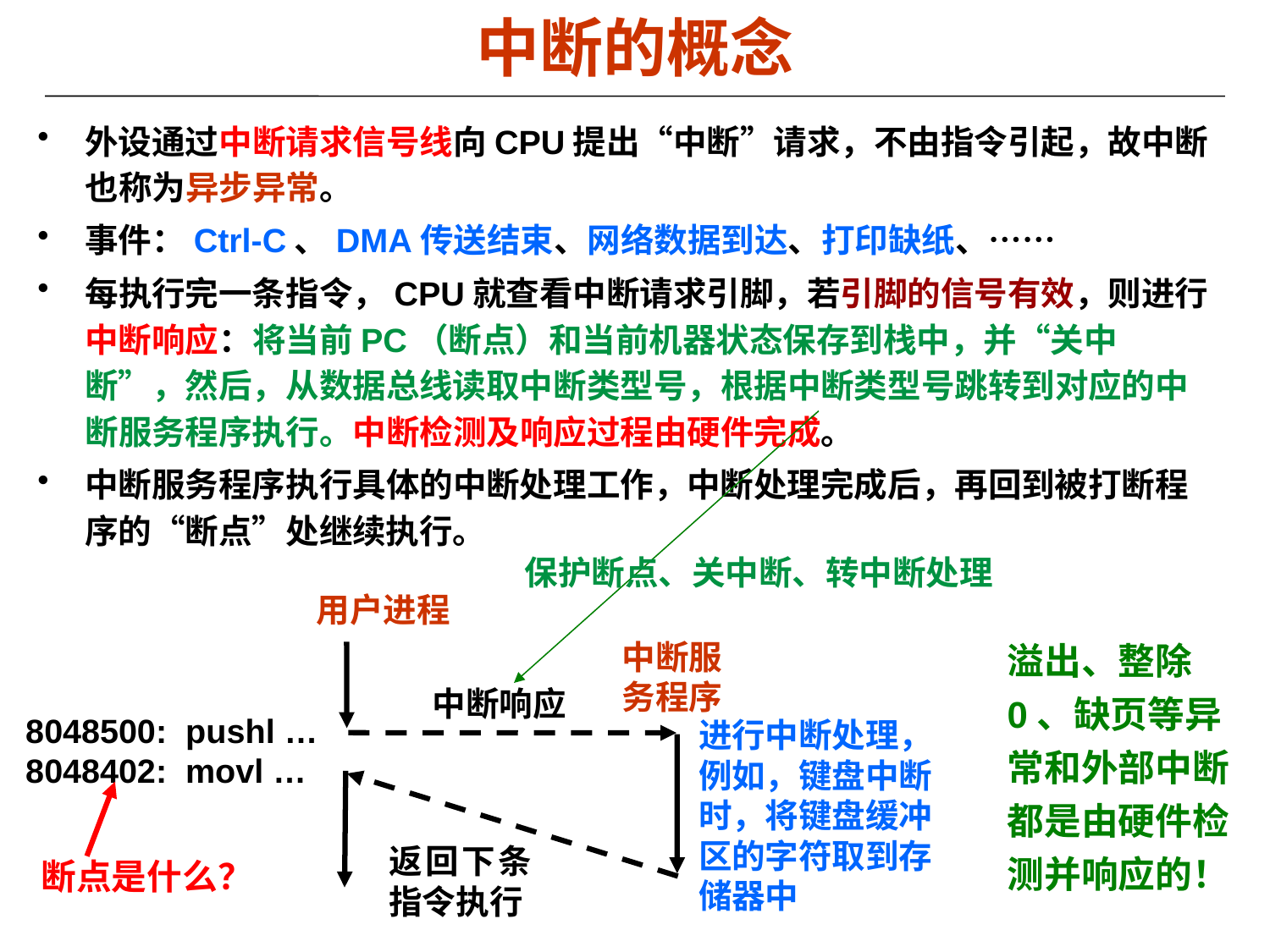

# 中断的概念
外设通过中断请求信号线向CPU提出“中断”请求，不由指令引起，故中断也称为异步异常。
事件：Ctrl-C、DMA传送结束、网络数据到达、打印缺纸、……
每执行完一条指令，CPU就查看中断请求引脚，若引脚的信号有效，则进行中断响应：将当前PC（断点）和当前机器状态保存到栈中，并“关中断”，然后，从数据总线读取中断类型号，根据中断类型号跳转到对应的中断服务程序执行。中断检测及响应过程由硬件完成。
中断服务程序执行具体的中断处理工作，中断处理完成后，再回到被打断程序的“断点”处继续执行。

保护断点、关中断、转中断处理

用户进程
中断服务程序

中断响应
8048500:  pushl …
8048402:  movl …
进行中断处理，例如，键盘中断时，将键盘缓冲区的字符取到存储器中

返回下条指令执行
溢出、整除0、缺页等异常和外部中断都是由硬件检测并响应的！

断点是什么？